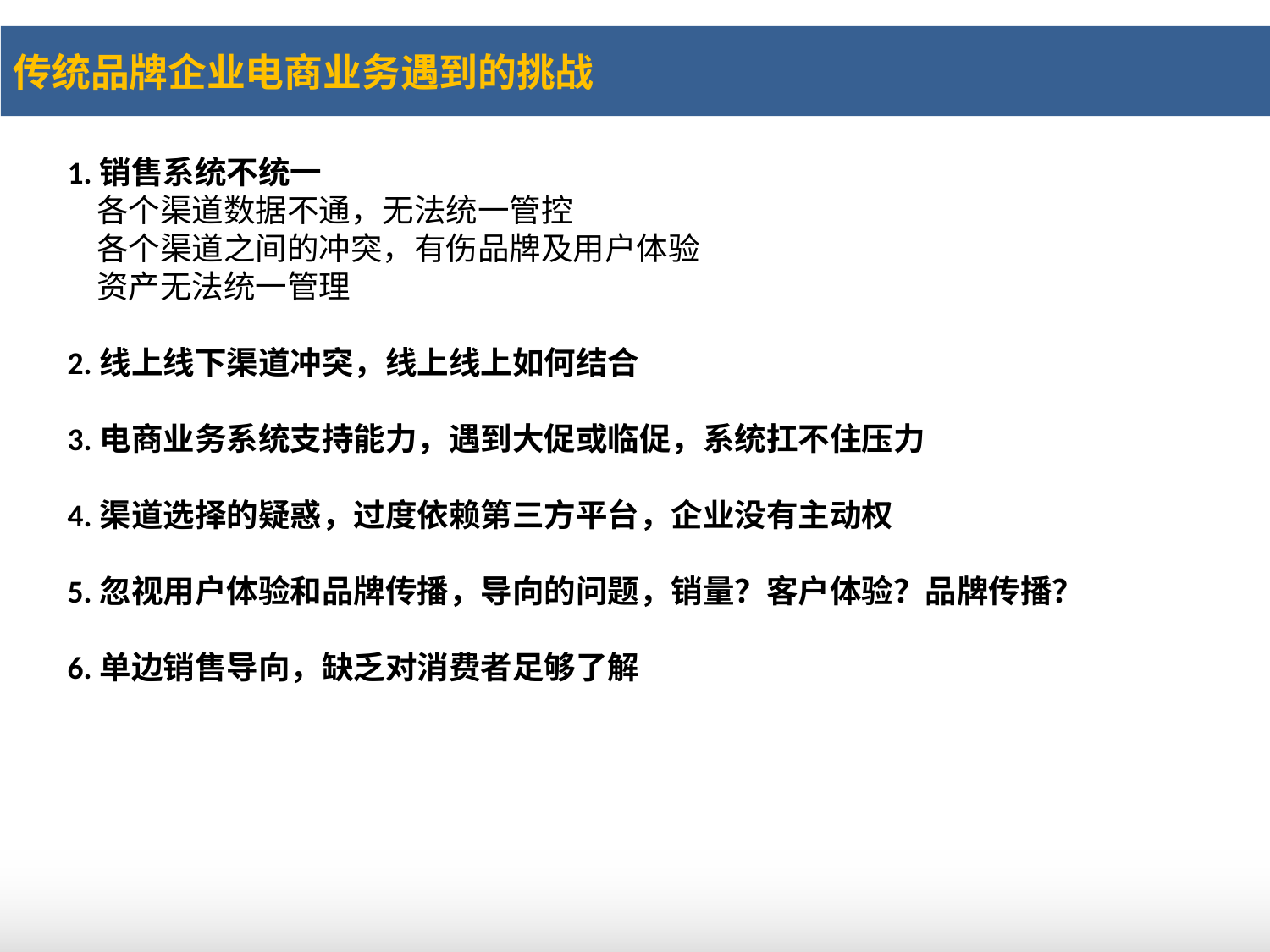

传统品牌企业电商业务遇到的挑战
1.销售系统不统一
   各个渠道数据不通，无法统一管控
   各个渠道之间的冲突，有伤品牌及用户体验
   资产无法统一管理

2.线上线下渠道冲突，线上线上如何结合

3.电商业务系统支持能力，遇到大促或临促，系统扛不住压力

4.渠道选择的疑惑，过度依赖第三方平台，企业没有主动权

5.忽视用户体验和品牌传播，导向的问题，销量？客户体验？品牌传播？

6.单边销售导向，缺乏对消费者足够了解